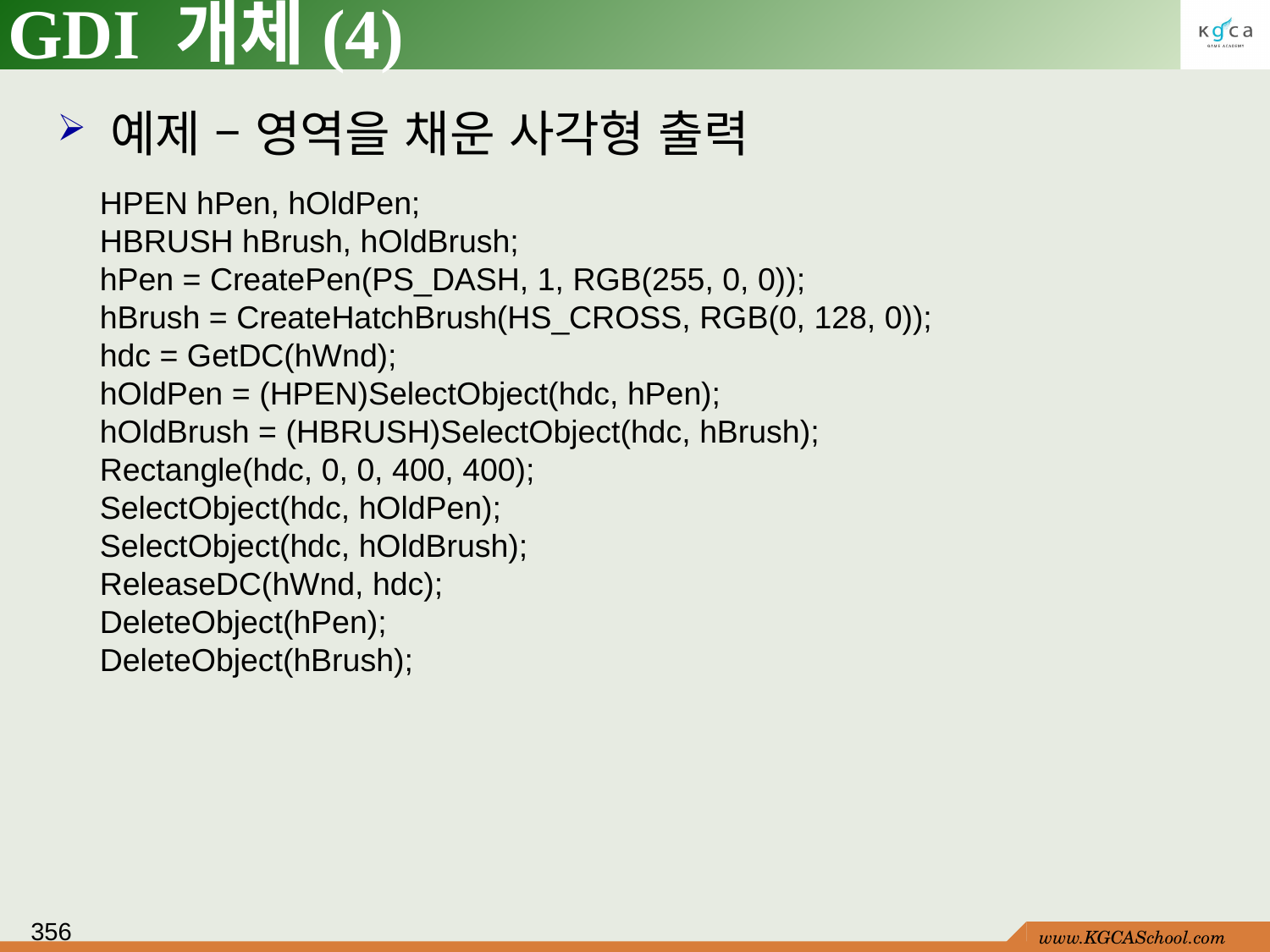

GDI 개체(4)
 예제 – 영역을 채운 사각형 출력
HPEN hPen, hOldPen;
HBRUSH hBrush, hOldBrush;
hPen = CreatePen(PS_DASH, 1, RGB(255, 0, 0));
hBrush = CreateHatchBrush(HS_CROSS, RGB(0, 128, 0));
hdc = GetDC(hWnd);
hOldPen = (HPEN)SelectObject(hdc, hPen);
hOldBrush = (HBRUSH)SelectObject(hdc, hBrush);
Rectangle(hdc, 0, 0, 400, 400);
SelectObject(hdc, hOldPen);
SelectObject(hdc, hOldBrush);
ReleaseDC(hWnd, hdc);
DeleteObject(hPen);
DeleteObject(hBrush);
356